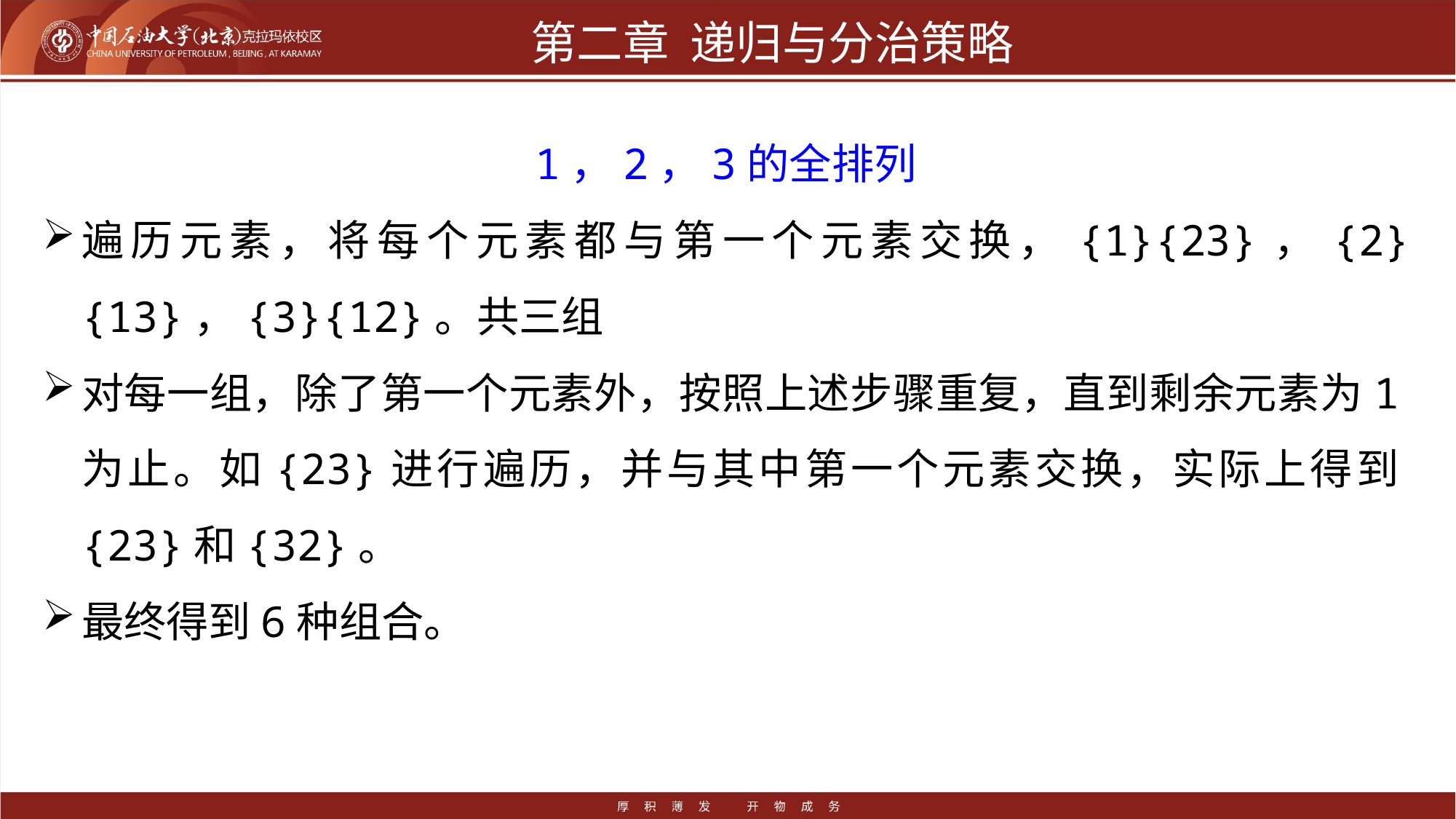

# 第二章  递归与分治策略
1，2，3的全排列
遍历元素，将每个元素都与第一个元素交换，{1}{23}，{2}{13}，{3}{12}。共三组
对每一组，除了第一个元素外，按照上述步骤重复，直到剩余元素为1为止。如{23}进行遍历，并与其中第一个元素交换，实际上得到{23}和{32}。
最终得到6种组合。